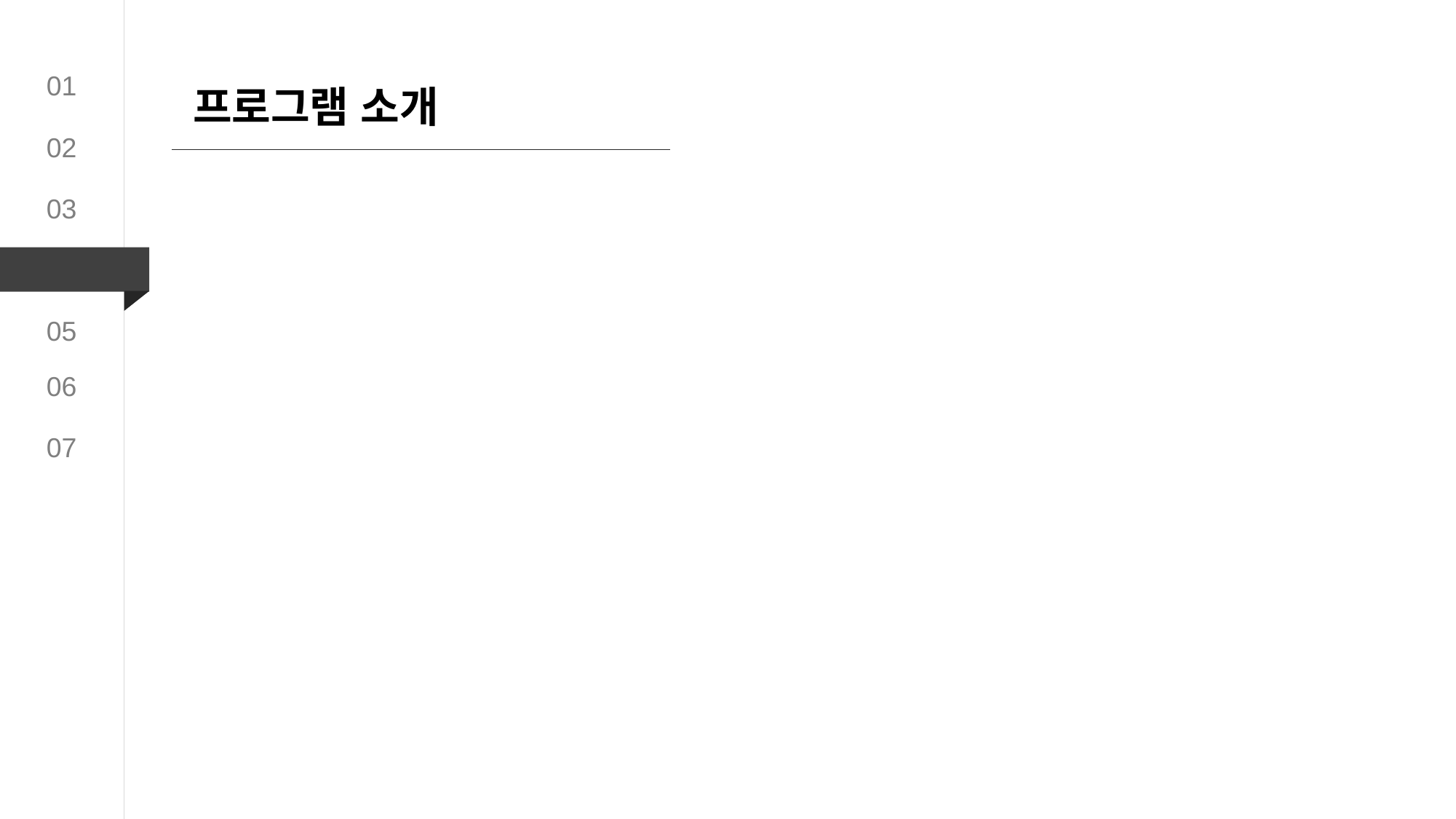

01
프로그램 소개
02
03

04
05
06
07